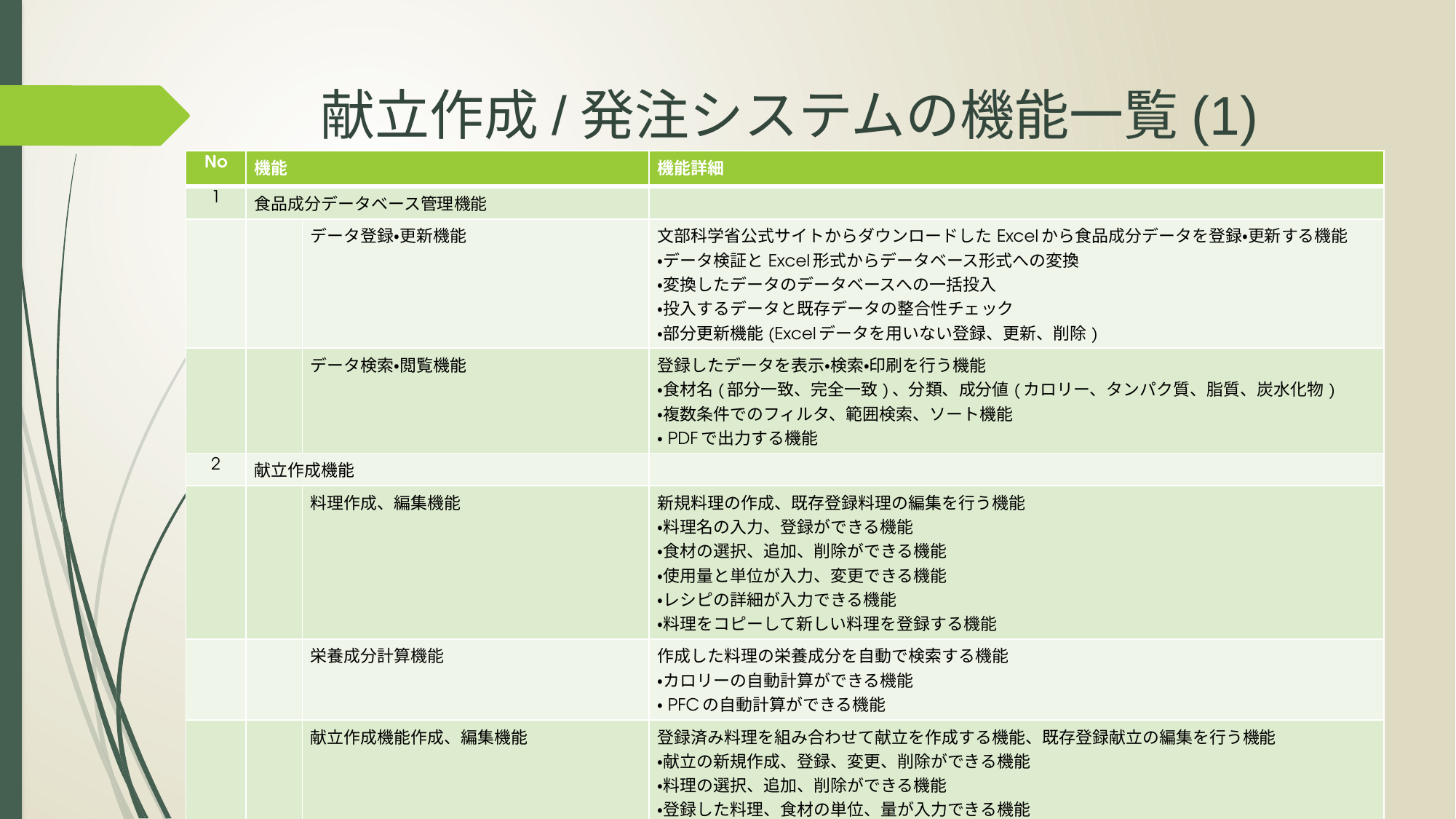

# 献立作成/発注システムの機能一覧(1)
| No | 機能 |  | 機能詳細 |
| --- | --- | --- | --- |
| 1 | 食品成分データベース管理機能 |  |  |
|  |  | データ登録・更新機能 | 文部科学省公式サイトからダウンロードしたExcelから食品成分データを登録・更新する機能 ・データ検証とExcel形式からデータベース形式への変換 ・変換したデータのデータベースへの一括投入 ・投入するデータと既存データの整合性チェック ・部分更新機能(Excelデータを用いない登録、更新、削除) |
|  |  | データ検索・閲覧機能 | 登録したデータを表示・検索・印刷を行う機能 ・食材名(部分一致、完全一致)、分類、成分値(カロリー、タンパク質、脂質、炭水化物) ・複数条件でのフィルタ、範囲検索、ソート機能 ・PDFで出力する機能 |
| 2 | 献立作成機能 |  |  |
|  |  | 料理作成、編集機能 | 新規料理の作成、既存登録料理の編集を行う機能 ・料理名の入力、登録ができる機能 ・食材の選択、追加、削除ができる機能 ・使用量と単位が入力、変更できる機能 ・レシピの詳細が入力できる機能 ・料理をコピーして新しい料理を登録する機能 |
|  |  | 栄養成分計算機能 | 作成した料理の栄養成分を自動で検索する機能 ・カロリーの自動計算ができる機能 ・PFCの自動計算ができる機能 |
|  |  | 献立作成機能作成、編集機能 | 登録済み料理を組み合わせて献立を作成する機能、既存登録献立の編集を行う機能 ・献立の新規作成、登録、変更、削除ができる機能 ・料理の選択、追加、削除ができる機能 ・登録した料理、食材の単位、量が入力できる機能 ・献立をコピーして新しい献立を登録する機能 |